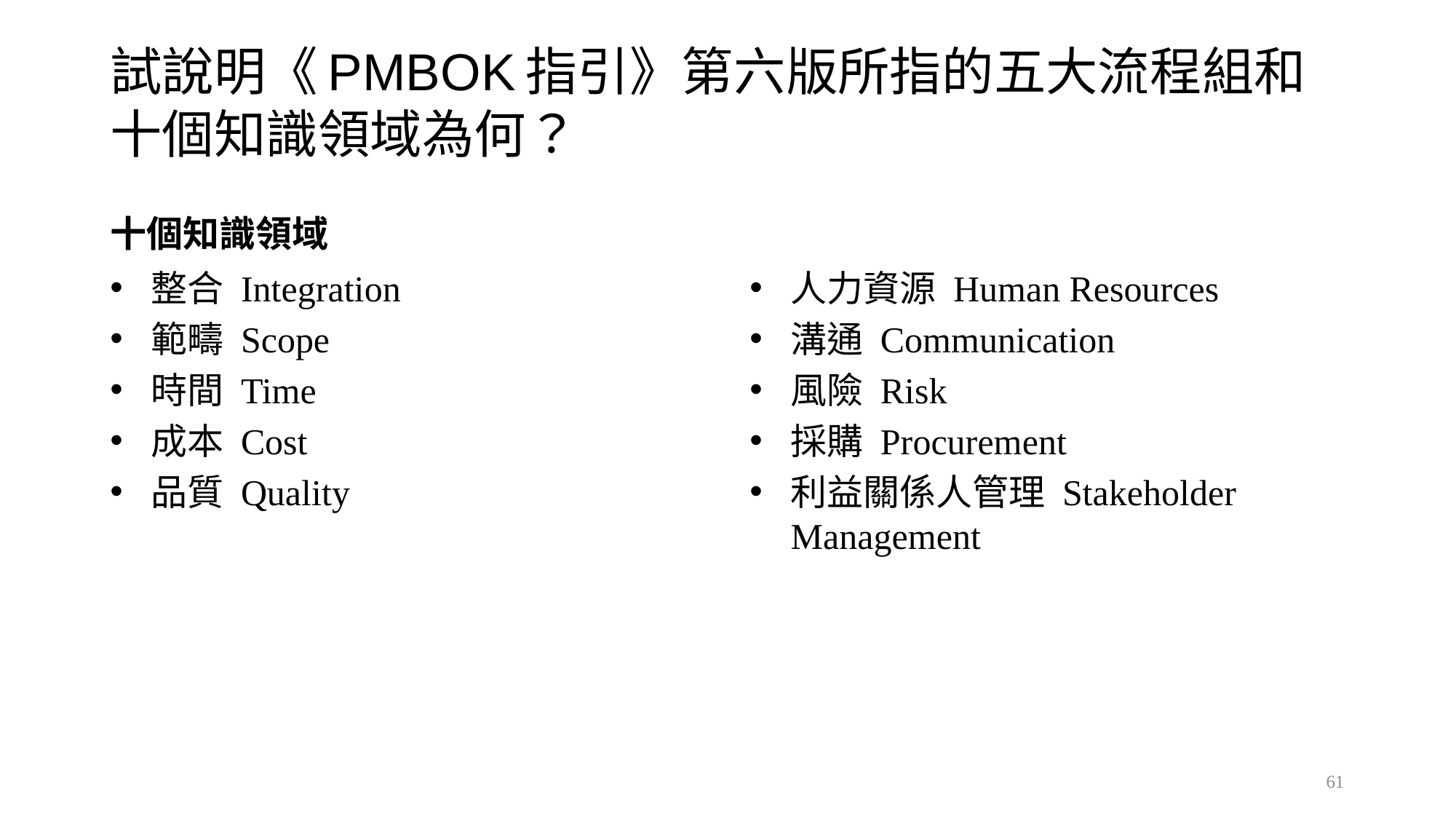

# 試說明《PMBOK指引》第六版所指的五大流程組和十個知識領域為何？
十個知識領域

整合 Integration
範疇 Scope
時間 Time
成本 Cost
品質 Quality

人力資源 Human Resources
溝通 Communication
風險 Risk
採購 Procurement
利益關係人管理 Stakeholder Management
61